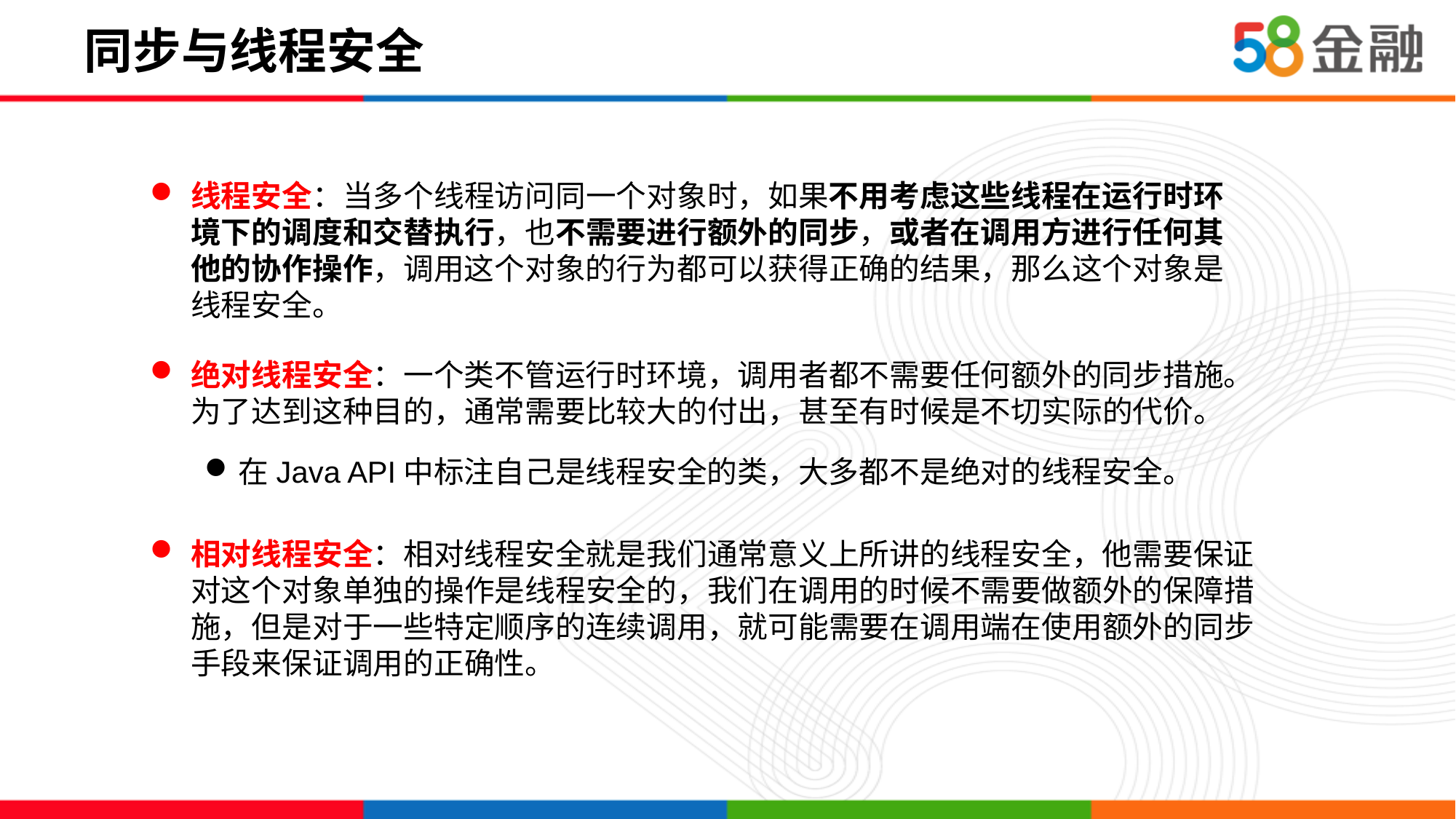

# 同步与线程安全
线程安全：当多个线程访问同一个对象时，如果不用考虑这些线程在运行时环境下的调度和交替执行，也不需要进行额外的同步，或者在调用方进行任何其他的协作操作，调用这个对象的行为都可以获得正确的结果，那么这个对象是线程安全。
绝对线程安全：一个类不管运行时环境，调用者都不需要任何额外的同步措施。为了达到这种目的，通常需要比较大的付出，甚至有时候是不切实际的代价。
在Java API中标注自己是线程安全的类，大多都不是绝对的线程安全。
相对线程安全：相对线程安全就是我们通常意义上所讲的线程安全，他需要保证对这个对象单独的操作是线程安全的，我们在调用的时候不需要做额外的保障措施，但是对于一些特定顺序的连续调用，就可能需要在调用端在使用额外的同步手段来保证调用的正确性。